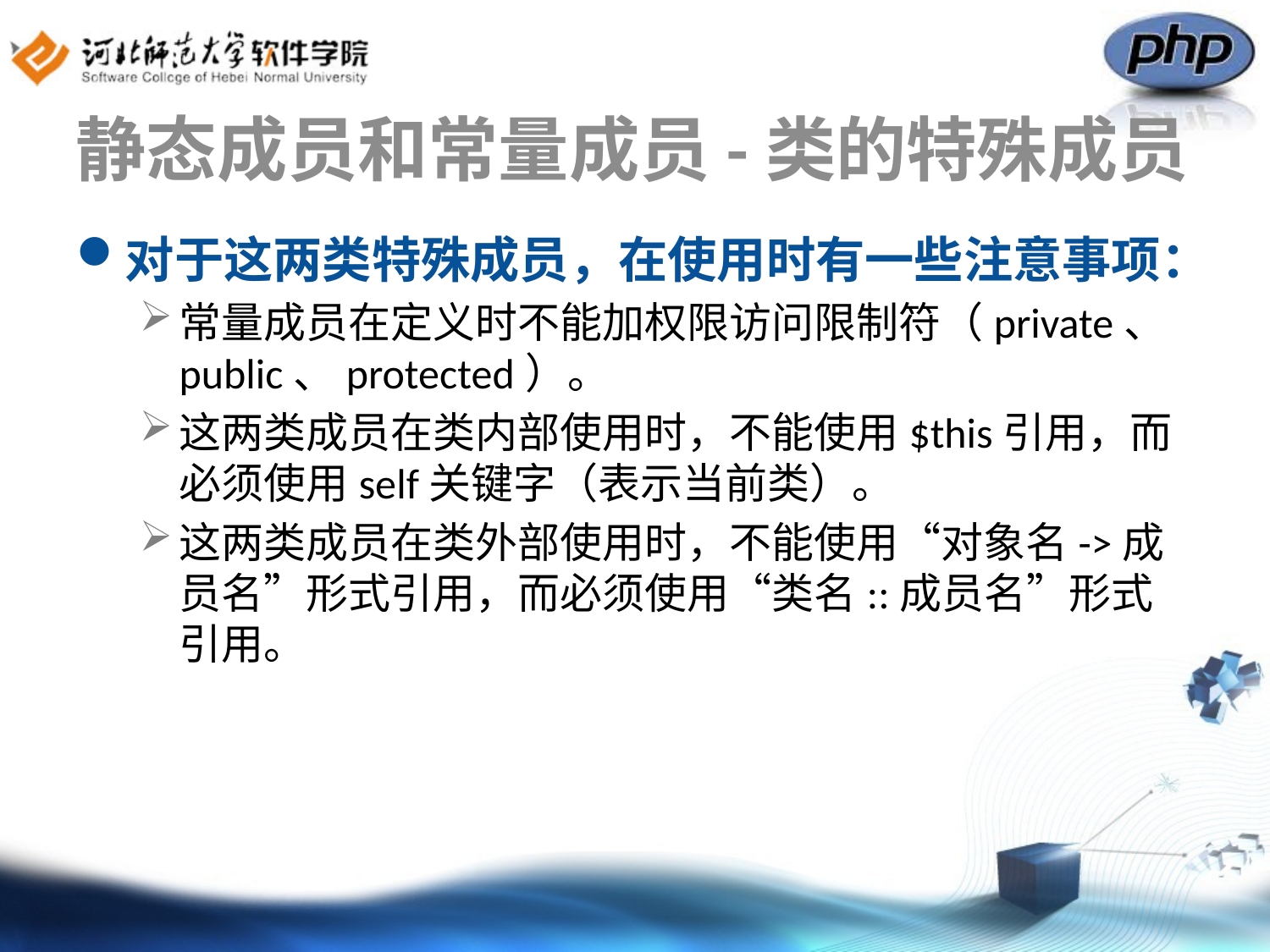

# 静态成员和常量成员-类的特殊成员
对于这两类特殊成员，在使用时有一些注意事项：
常量成员在定义时不能加权限访问限制符（private、public、protected）。
这两类成员在类内部使用时，不能使用$this引用，而必须使用self关键字（表示当前类）。
这两类成员在类外部使用时，不能使用“对象名->成员名”形式引用，而必须使用“类名::成员名”形式引用。